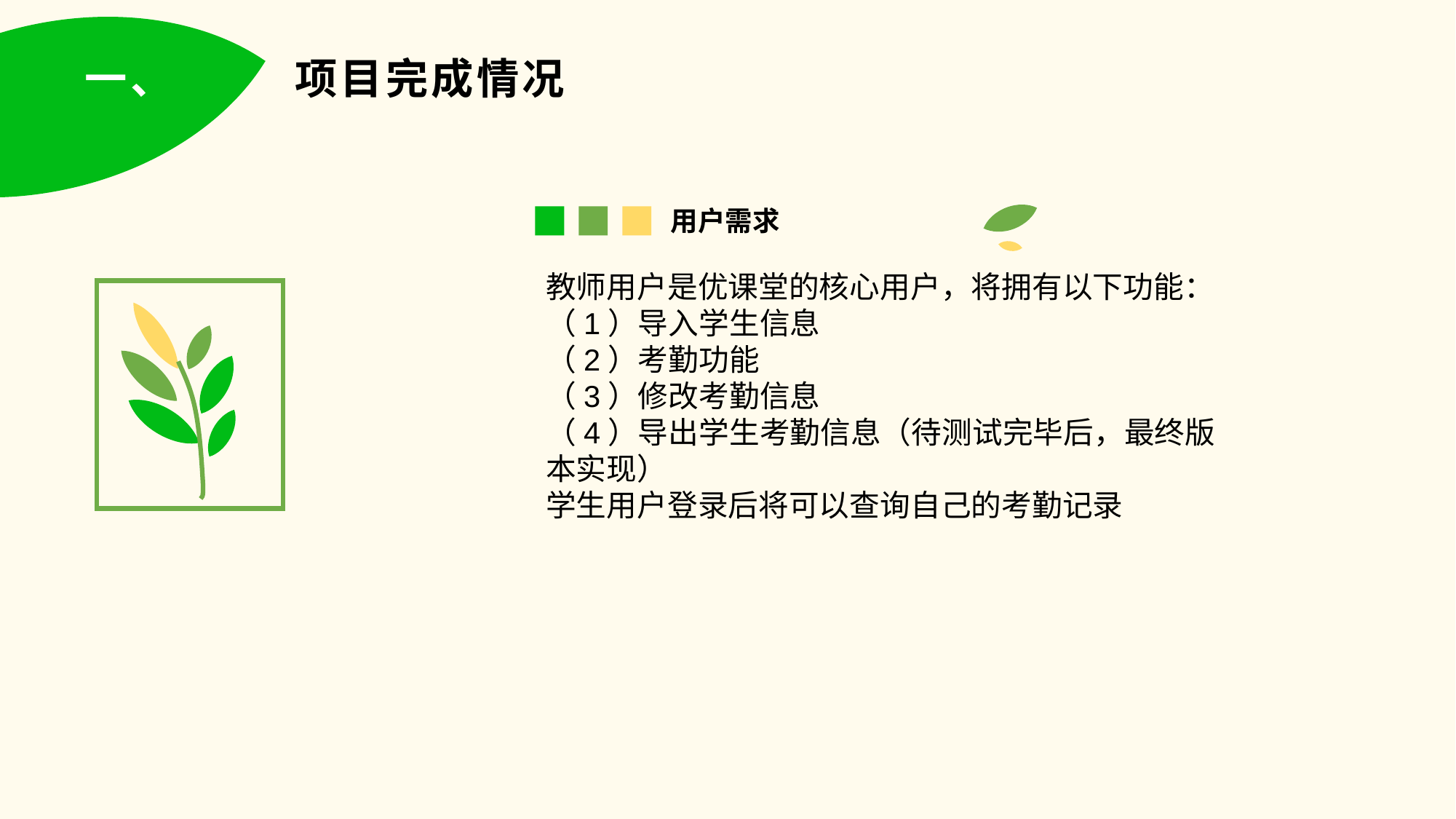

一、
# 项目完成情况
用户需求

教师用户是优课堂的核心用户，将拥有以下功能：
（1）导入学生信息
（2）考勤功能
（3）修改考勤信息
（4）导出学生考勤信息（待测试完毕后，最终版本实现）
学生用户登录后将可以查询自己的考勤记录